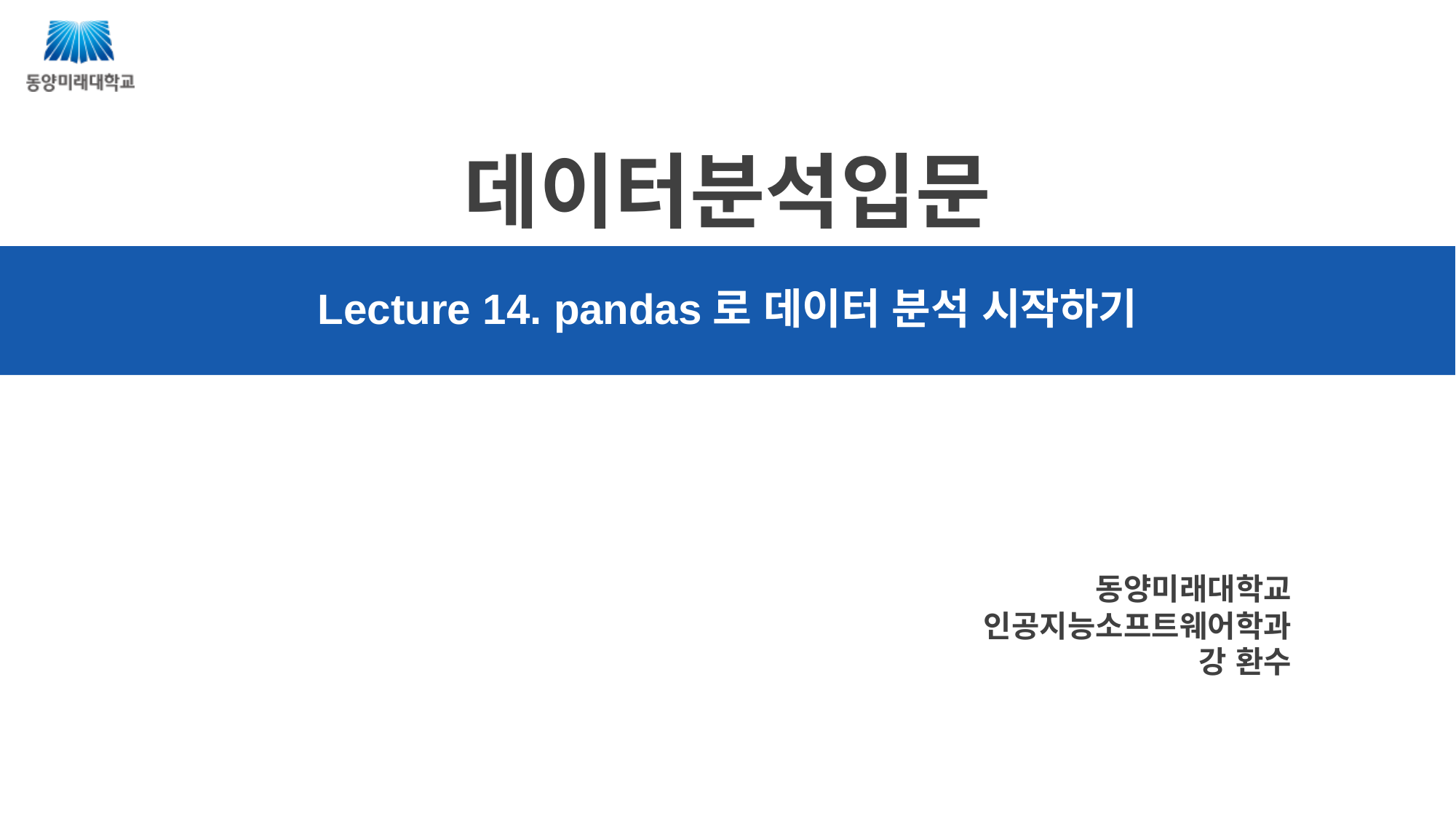

# 데이터분석입문
Lecture 14. pandas로 데이터 분석 시작하기